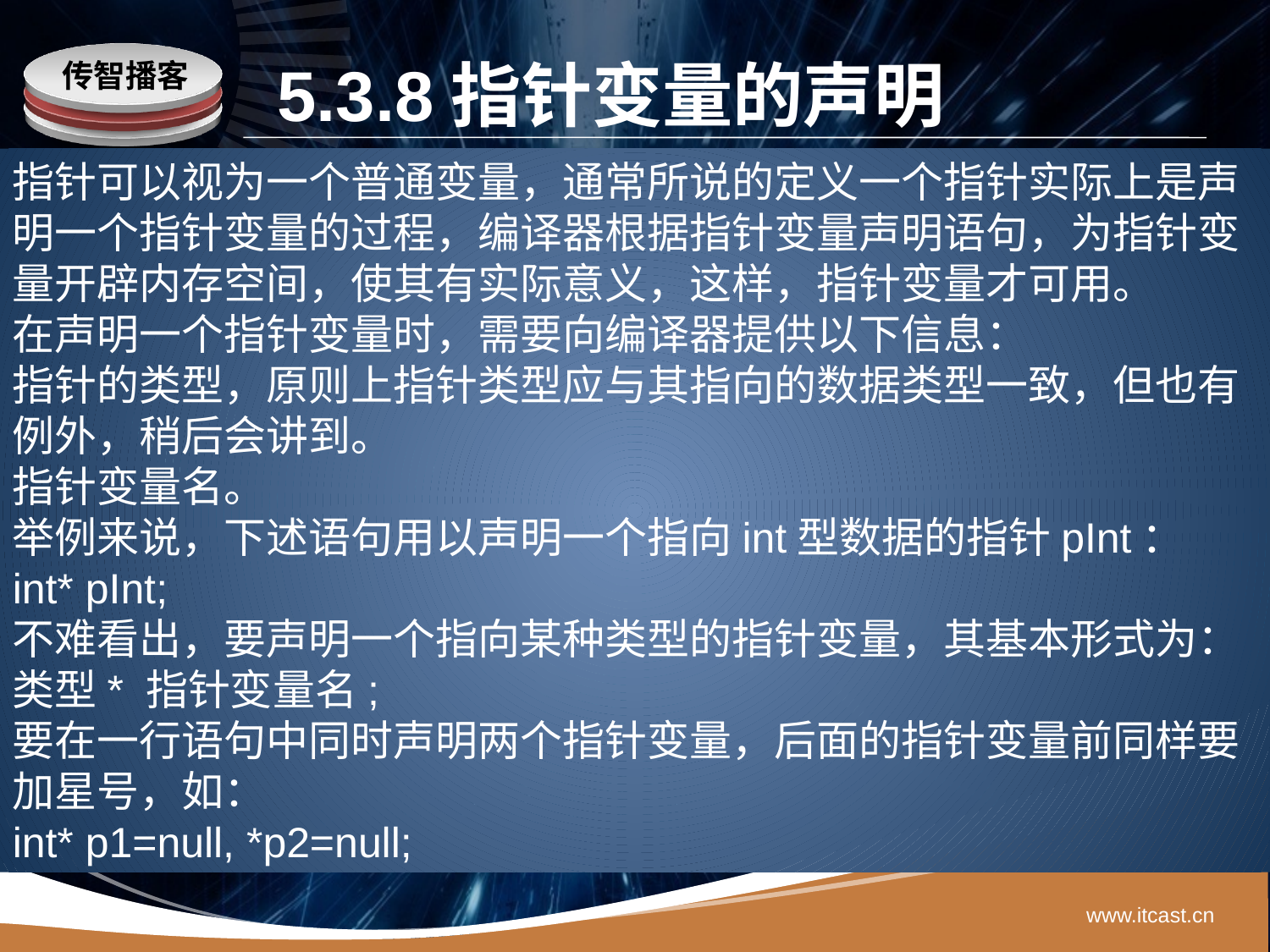

# 5.3.8指针变量的声明
指针可以视为一个普通变量，通常所说的定义一个指针实际上是声明一个指针变量的过程，编译器根据指针变量声明语句，为指针变量开辟内存空间，使其有实际意义，这样，指针变量才可用。
在声明一个指针变量时，需要向编译器提供以下信息：
指针的类型，原则上指针类型应与其指向的数据类型一致，但也有例外，稍后会讲到。
指针变量名。
举例来说，下述语句用以声明一个指向int型数据的指针pInt：
int* pInt;
不难看出，要声明一个指向某种类型的指针变量，其基本形式为：
类型* 指针变量名;
要在一行语句中同时声明两个指针变量，后面的指针变量前同样要加星号，如：
int* p1=null, *p2=null;
www.itcast.cn